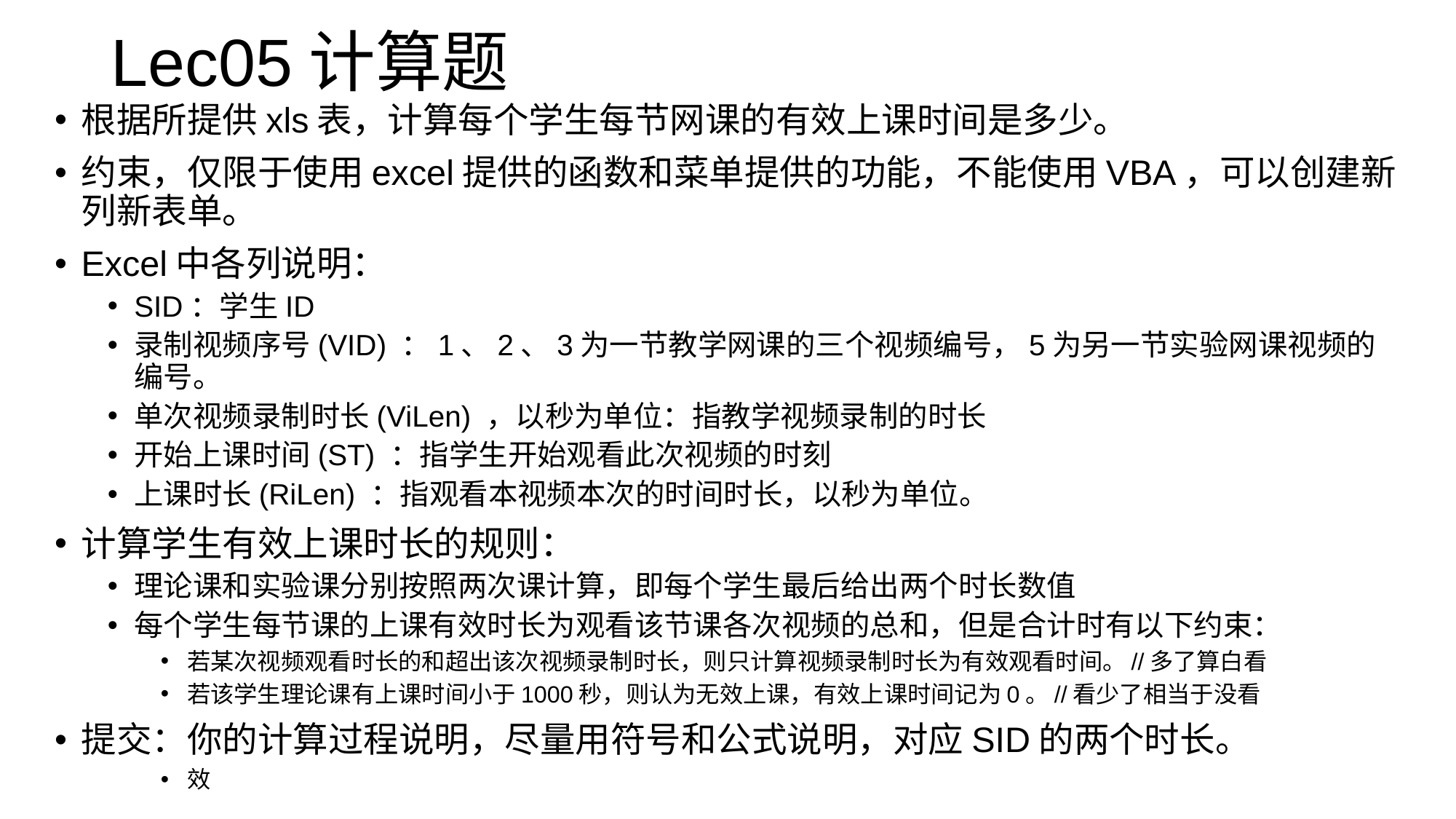

# Lec05计算题
根据所提供xls表，计算每个学生每节网课的有效上课时间是多少。
约束，仅限于使用excel提供的函数和菜单提供的功能，不能使用VBA，可以创建新列新表单。
Excel中各列说明：
SID：学生ID
录制视频序号(VID) ：1、2、3为一节教学网课的三个视频编号，5为另一节实验网课视频的编号。
单次视频录制时长(ViLen) ，以秒为单位：指教学视频录制的时长
开始上课时间(ST) ：指学生开始观看此次视频的时刻
上课时长(RiLen) ：指观看本视频本次的时间时长，以秒为单位。
计算学生有效上课时长的规则：
理论课和实验课分别按照两次课计算，即每个学生最后给出两个时长数值
每个学生每节课的上课有效时长为观看该节课各次视频的总和，但是合计时有以下约束：
若某次视频观看时长的和超出该次视频录制时长，则只计算视频录制时长为有效观看时间。//多了算白看
若该学生理论课有上课时间小于1000秒，则认为无效上课，有效上课时间记为0。//看少了相当于没看
提交：你的计算过程说明，尽量用符号和公式说明，对应SID的两个时长。
效